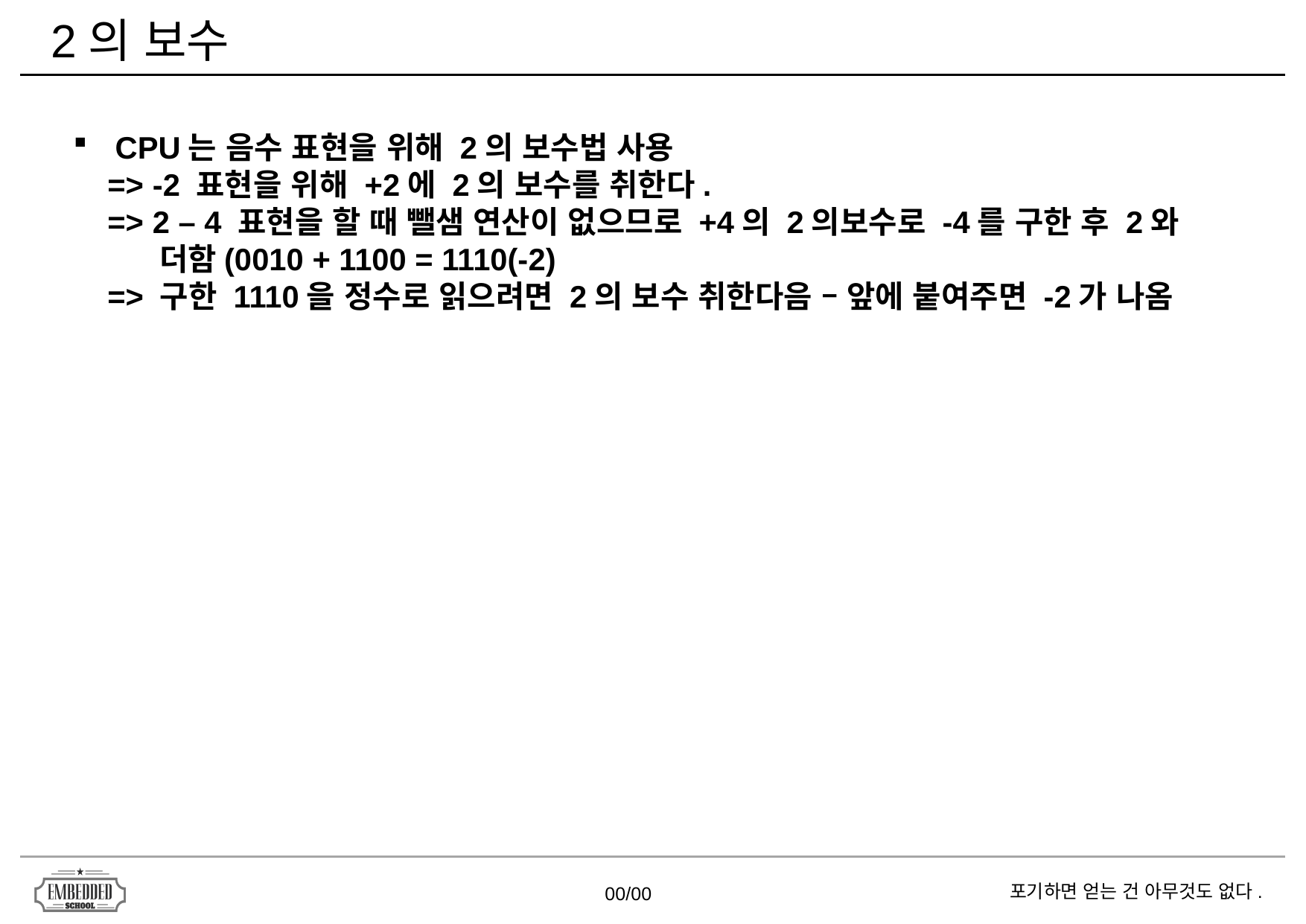

2의 보수
CPU는 음수 표현을 위해 2의 보수법 사용
    => -2 표현을 위해 +2에 2의 보수를 취한다.
    => 2 – 4 표현을 할 때 뺄샘 연산이 없으므로 +4의 2의보수로 -4를 구한 후 2와
         더함(0010 + 1100 = 1110(-2)
    => 구한 1110을 정수로 읽으려면 2의 보수 취한다음 – 앞에 붙여주면 -2가 나옴
00/00